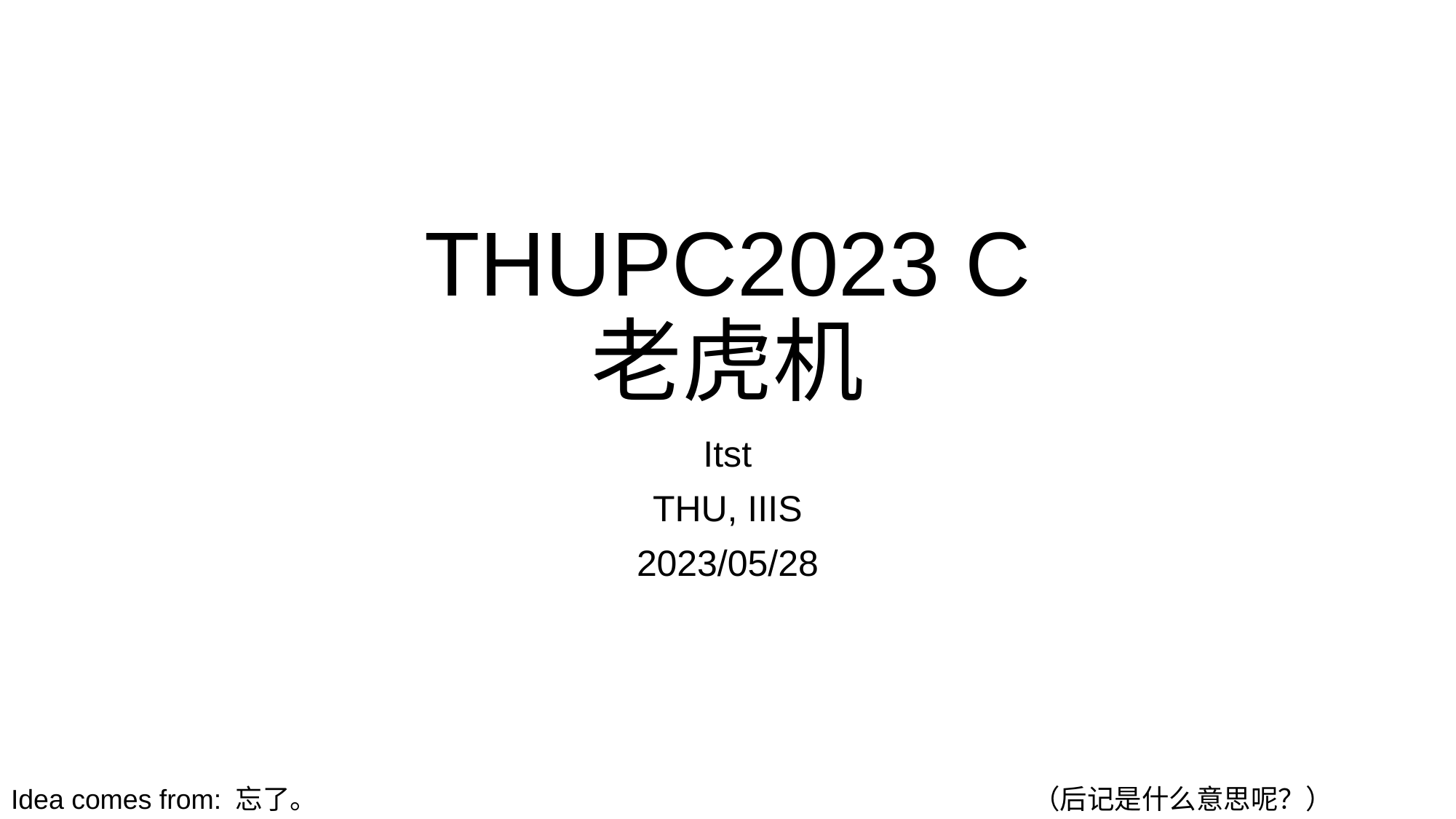

# THUPC2023 C 老虎机
Itst
THU, IIIS
2023/05/28
Idea comes from: 忘了。                                                                                                                    （后记是什么意思呢？）